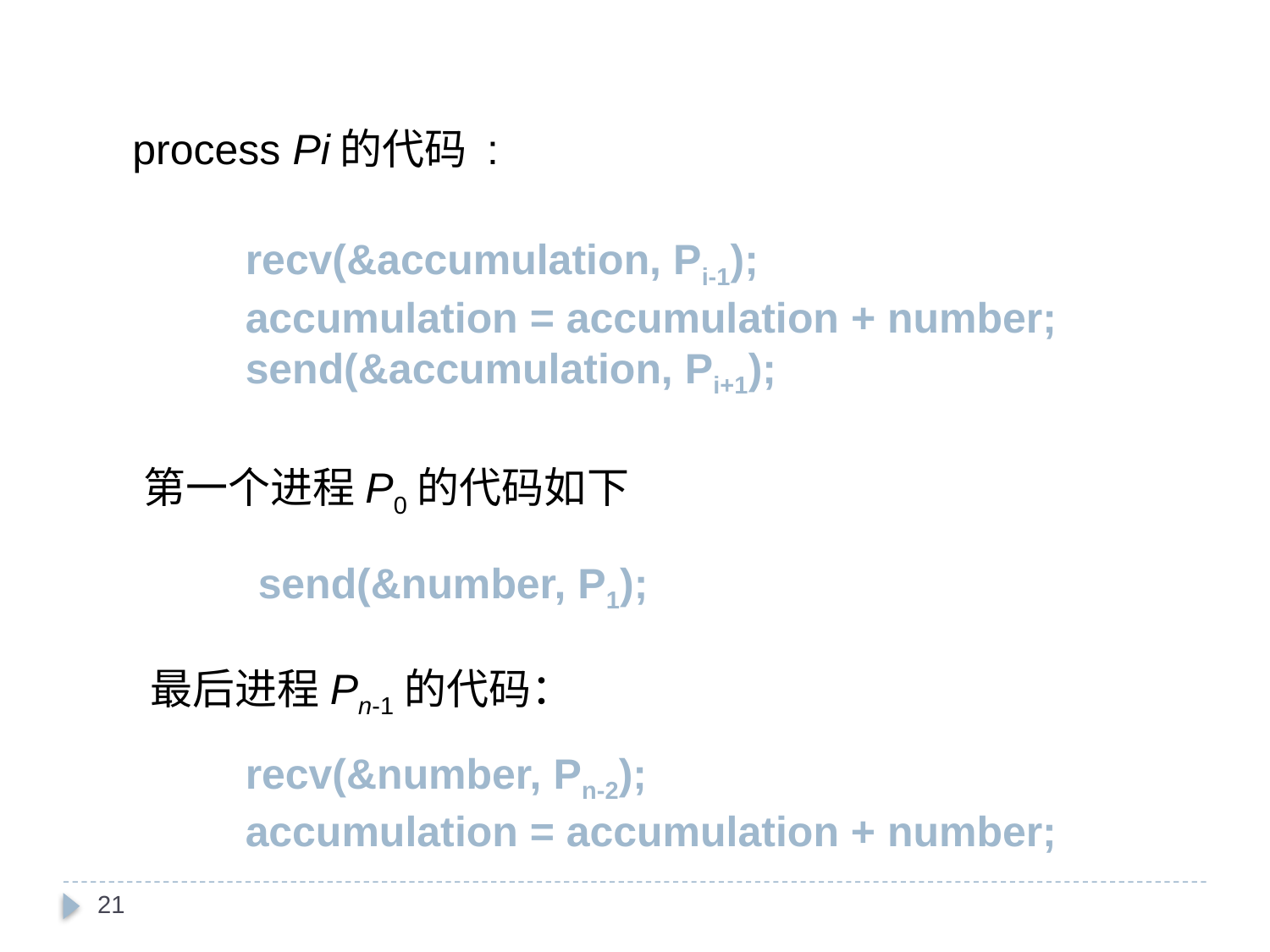

process Pi的代码 :
recv(&accumulation, Pi-1);
accumulation = accumulation + number;
send(&accumulation, Pi+1);
第一个进程P0的代码如下
send(&number, P1);
最后进程Pn-1的代码：
recv(&number, Pn-2);
accumulation = accumulation + number;
21